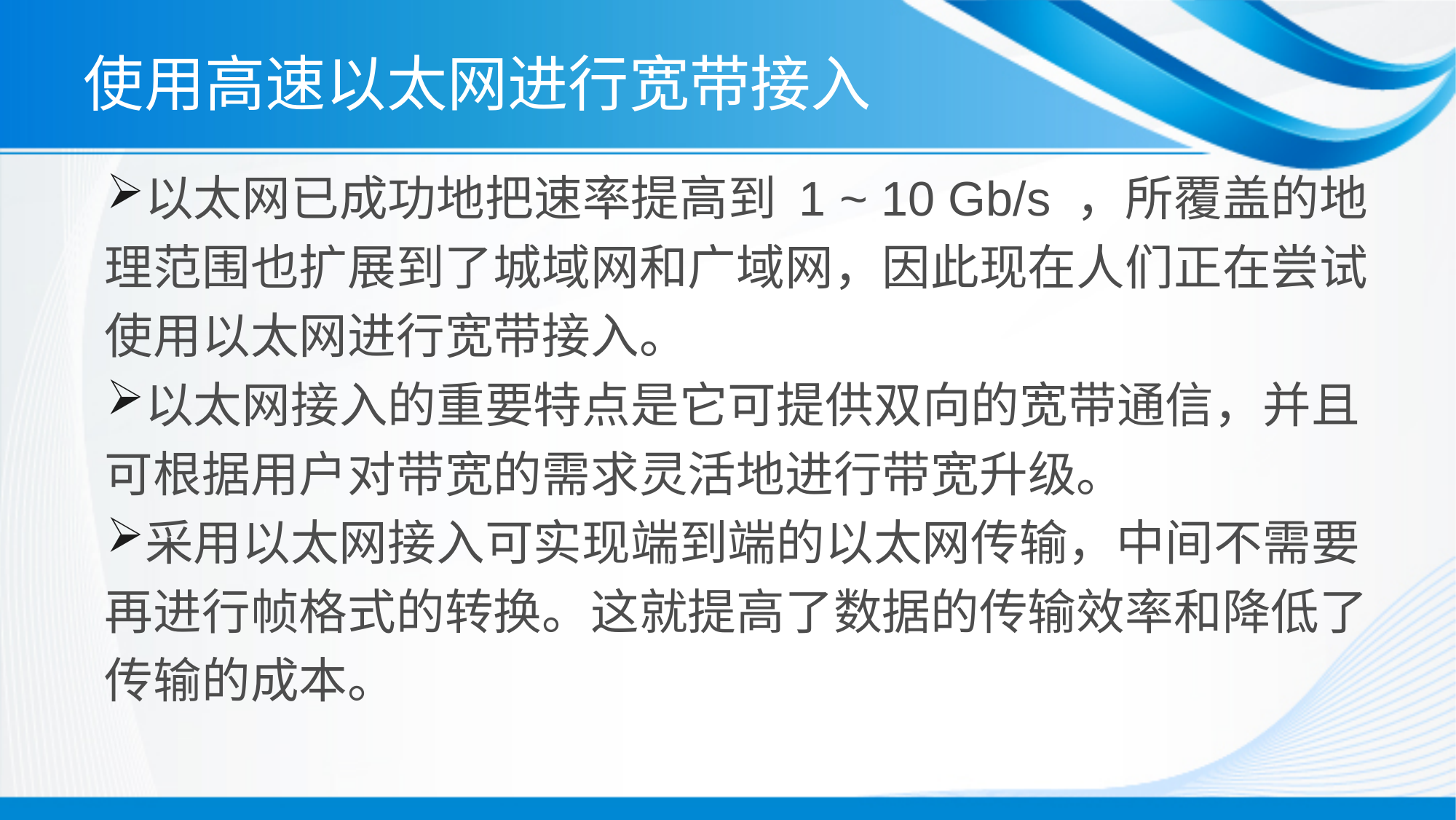

# 使用高速以太网进行宽带接入
以太网已成功地把速率提高到 1 ~ 10 Gb/s ，所覆盖的地理范围也扩展到了城域网和广域网，因此现在人们正在尝试使用以太网进行宽带接入。
以太网接入的重要特点是它可提供双向的宽带通信，并且可根据用户对带宽的需求灵活地进行带宽升级。
采用以太网接入可实现端到端的以太网传输，中间不需要再进行帧格式的转换。这就提高了数据的传输效率和降低了传输的成本。